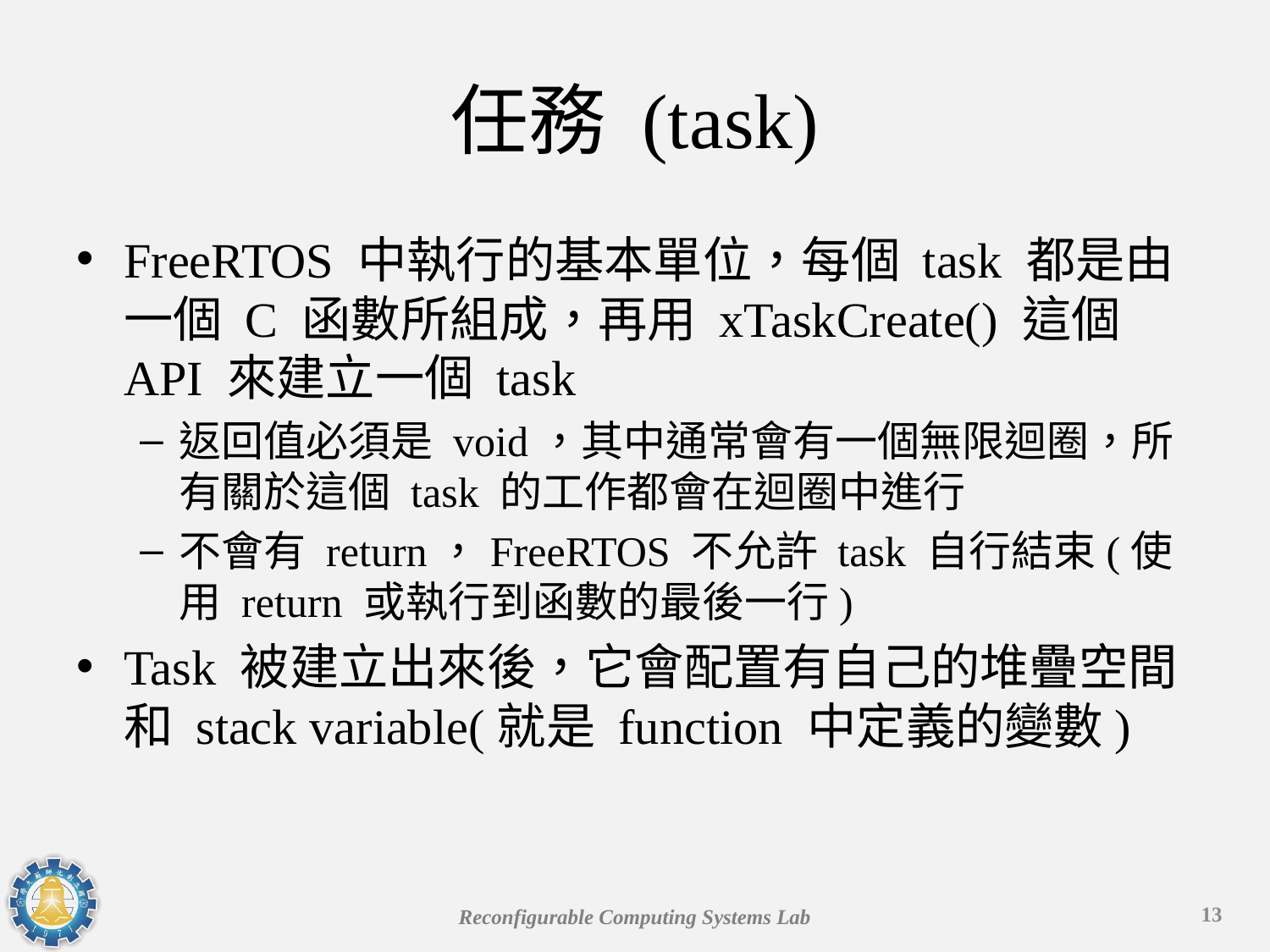

# 任務 (task)
FreeRTOS 中執行的基本單位，每個 task 都是由一個 C 函數所組成，再用 xTaskCreate() 這個 API 來建立一個 task
返回值必須是 void，其中通常會有一個無限迴圈，所有關於這個 task 的工作都會在迴圈中進行
不會有 return，FreeRTOS 不允許 task 自行結束(使用 return 或執行到函數的最後一行)
Task 被建立出來後，它會配置有自己的堆疊空間和 stack variable(就是 function 中定義的變數)
13